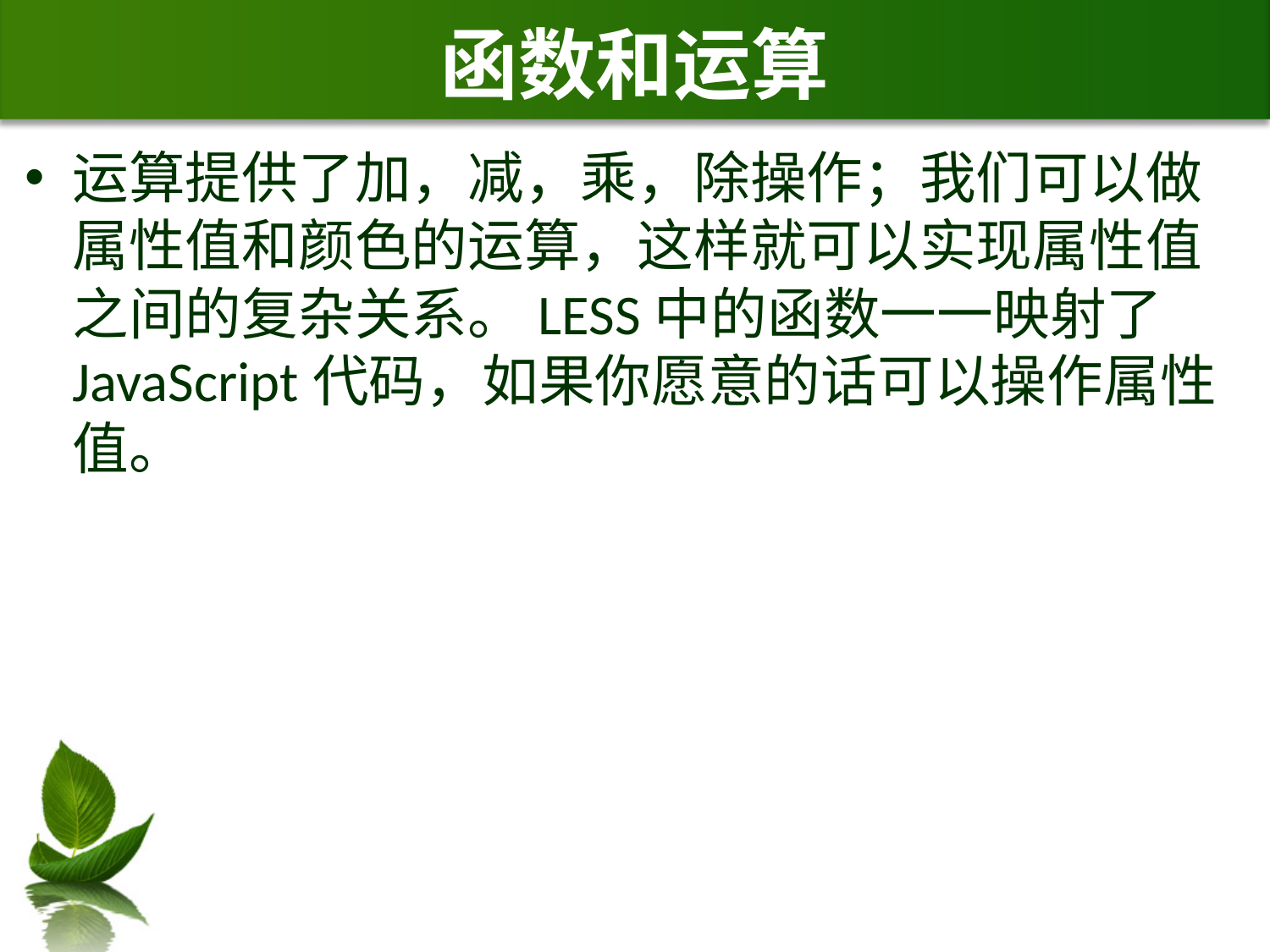

# 函数和运算
运算提供了加，减，乘，除操作；我们可以做属性值和颜色的运算，这样就可以实现属性值之间的复杂关系。LESS中的函数一一映射了JavaScript代码，如果你愿意的话可以操作属性值。